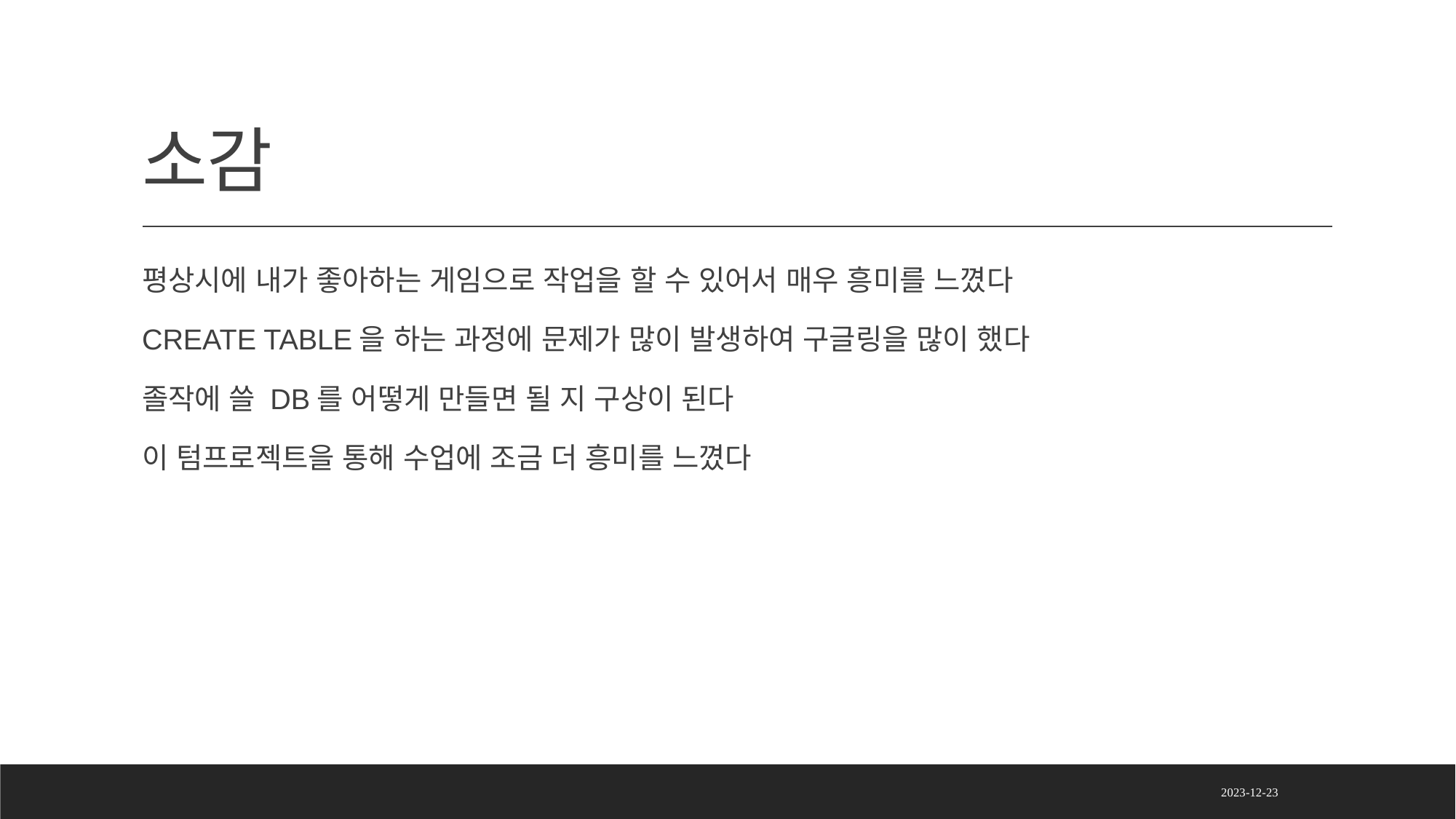

# 소감
평상시에 내가 좋아하는 게임으로 작업을 할 수 있어서 매우 흥미를 느꼈다
CREATE TABLE을 하는 과정에 문제가 많이 발생하여 구글링을 많이 했다
졸작에 쓸 DB를 어떻게 만들면 될 지 구상이 된다
이 텀프로젝트을 통해 수업에 조금 더 흥미를 느꼈다
2023-12-23